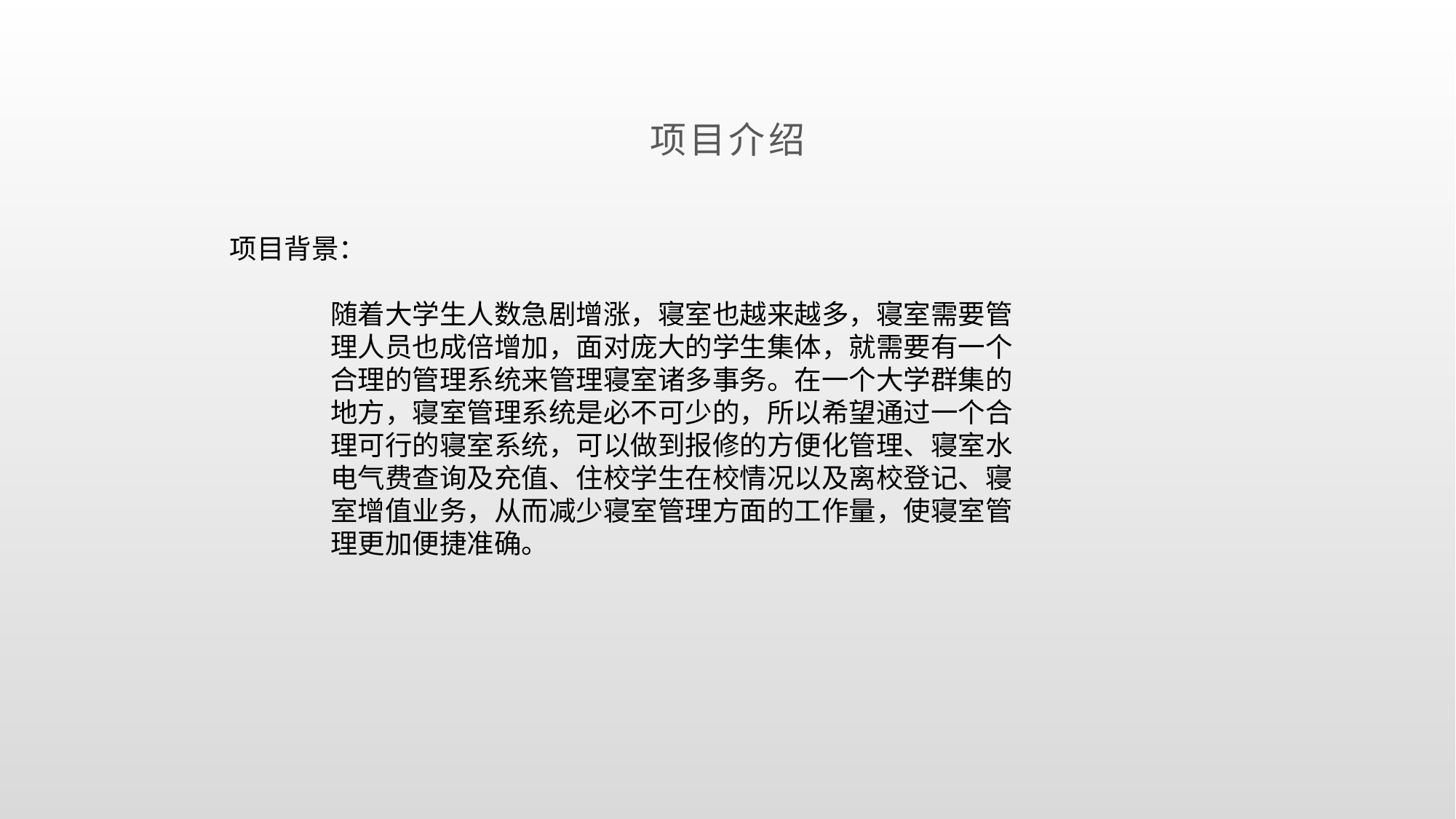

项目介绍
项目背景：
随着大学生人数急剧增涨，寝室也越来越多，寝室需要管理人员也成倍增加，面对庞大的学生集体，就需要有一个合理的管理系统来管理寝室诸多事务。在一个大学群集的地方，寝室管理系统是必不可少的，所以希望通过一个合理可行的寝室系统，可以做到报修的方便化管理、寝室水电气费查询及充值、住校学生在校情况以及离校登记、寝室增值业务，从而减少寝室管理方面的工作量，使寝室管理更加便捷准确。